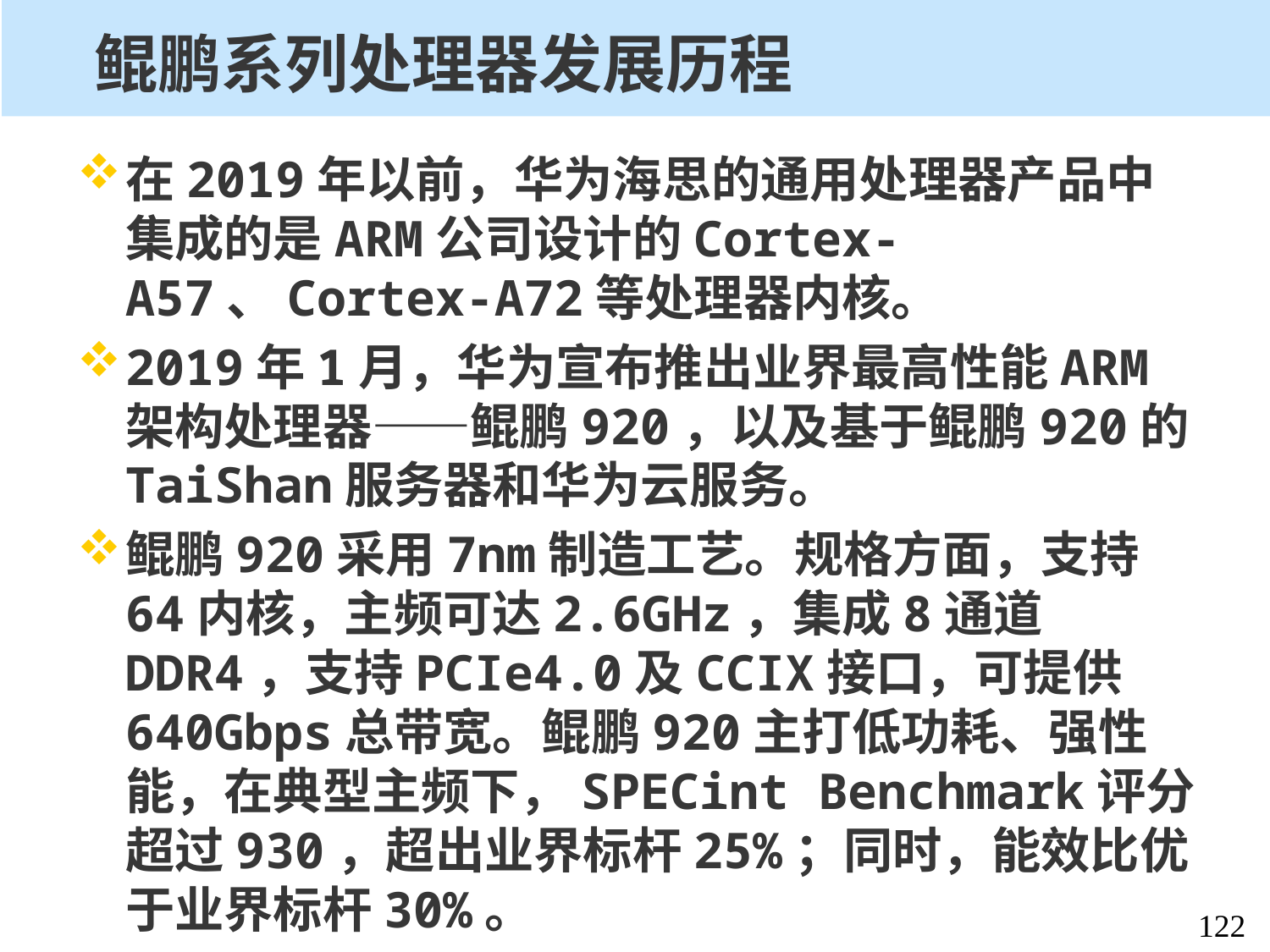

# 鲲鹏系列处理器发展历程
在2019年以前，华为海思的通用处理器产品中集成的是ARM公司设计的Cortex-A57、Cortex-A72等处理器内核。
2019年1月，华为宣布推出业界最高性能ARM架构处理器——鲲鹏920，以及基于鲲鹏920的TaiShan服务器和华为云服务。
鲲鹏920采用7nm制造工艺。规格方面，支持64内核，主频可达2.6GHz，集成8通道DDR4，支持PCIe4.0及CCIX接口，可提供640Gbps总带宽。鲲鹏920主打低功耗、强性能，在典型主频下，SPECint Benchmark评分超过930，超出业界标杆25%；同时，能效比优于业界标杆30%。